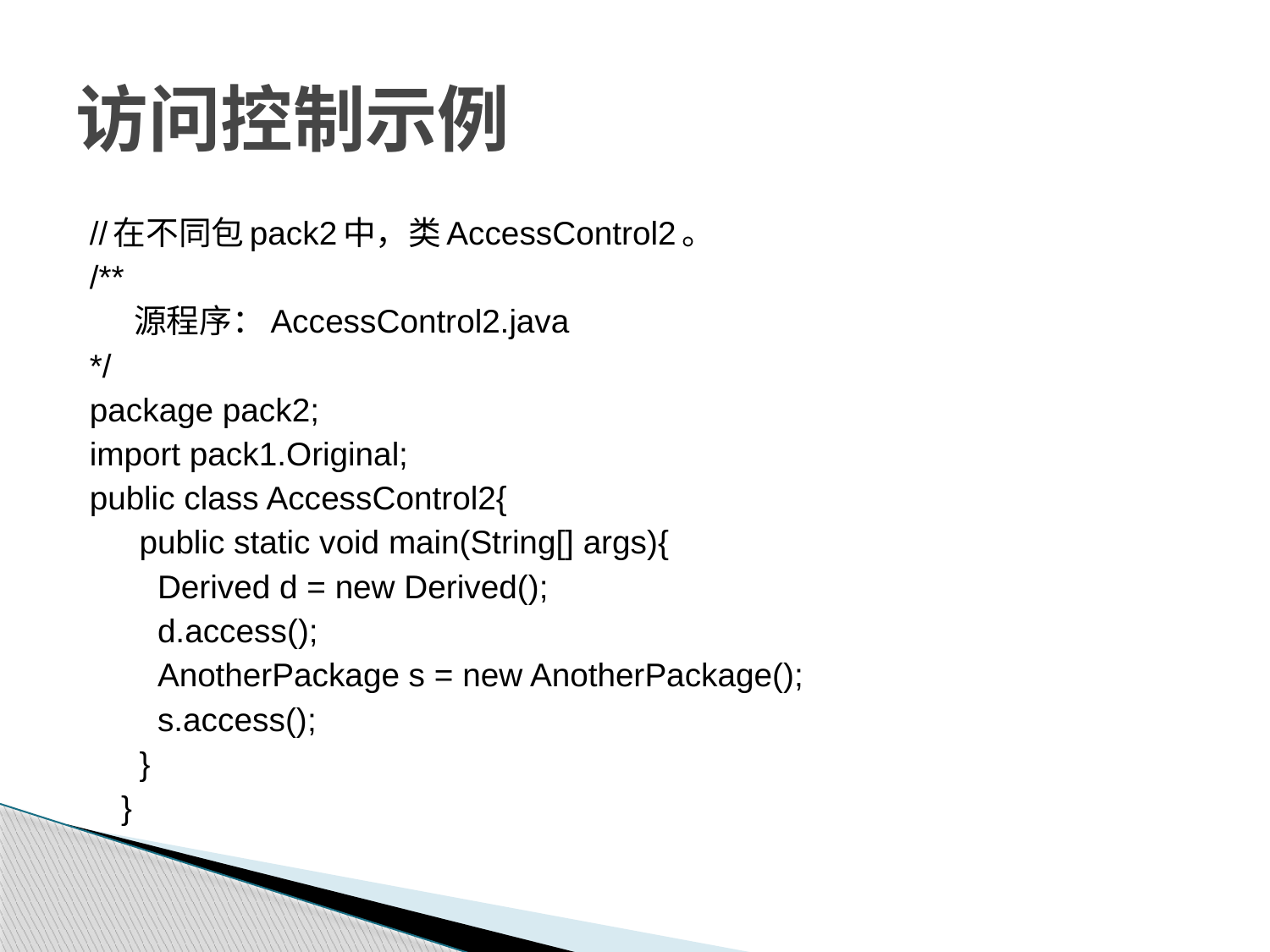

# 访问控制示例
//在不同包pack2中，类AccessControl2。
/**
	 源程序：AccessControl2.java
*/
package pack2;
import pack1.Original;
public class AccessControl2{
	  public static void main(String[] args){
	    Derived d = new Derived();
	    d.access();
	    AnotherPackage s = new AnotherPackage();
	    s.access();
	  }
	}